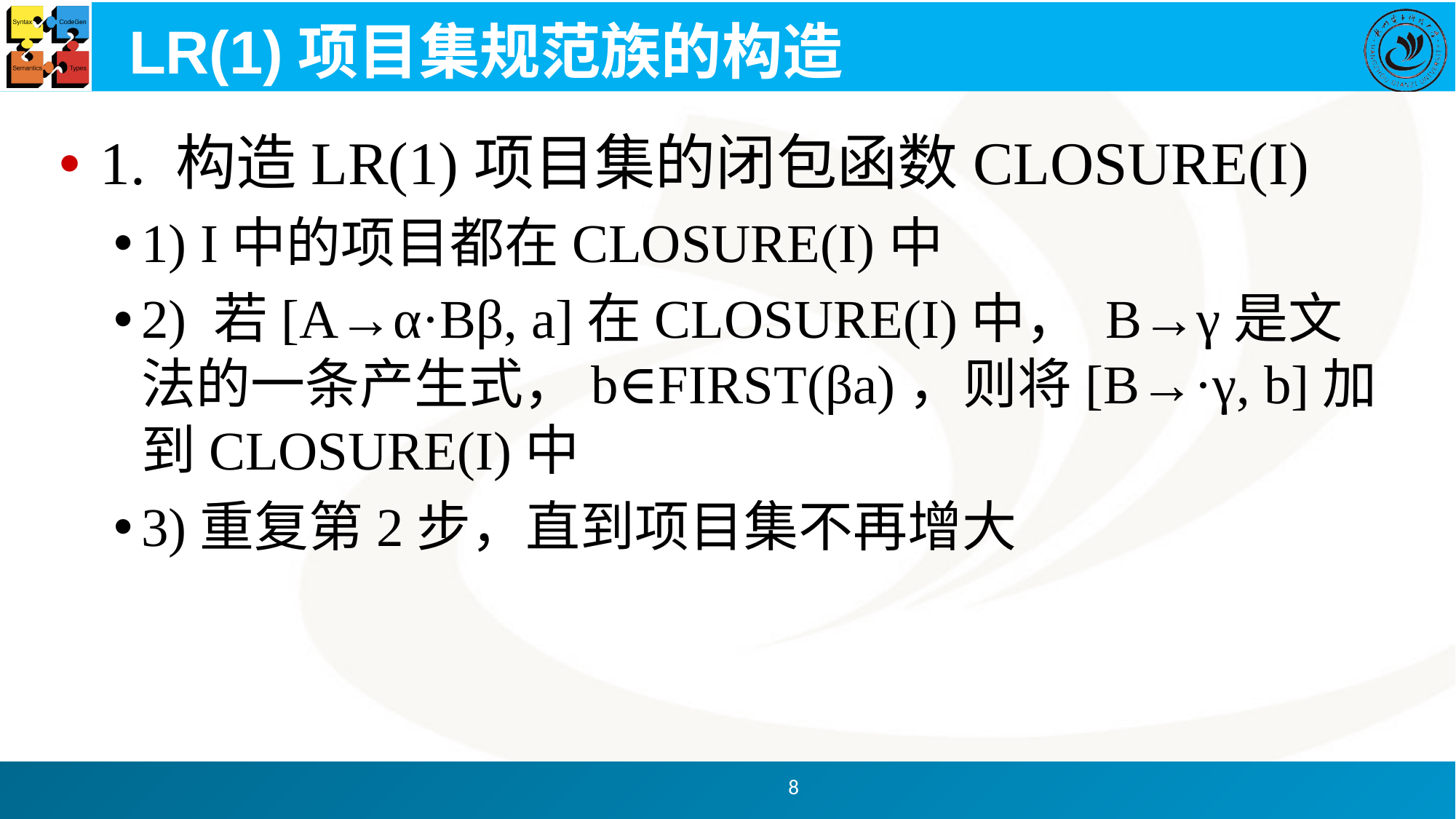

# LR(1)项目集规范族的构造
1. 构造LR(1)项目集的闭包函数CLOSURE(I)
1) I中的项目都在CLOSURE(I)中
2) 若[A→α·Bβ, a]在CLOSURE(I)中， B→γ是文法的一条产生式，b∈FIRST(βa)，则将[B→·γ, b]加到CLOSURE(I)中
3)重复第2步，直到项目集不再增大
8